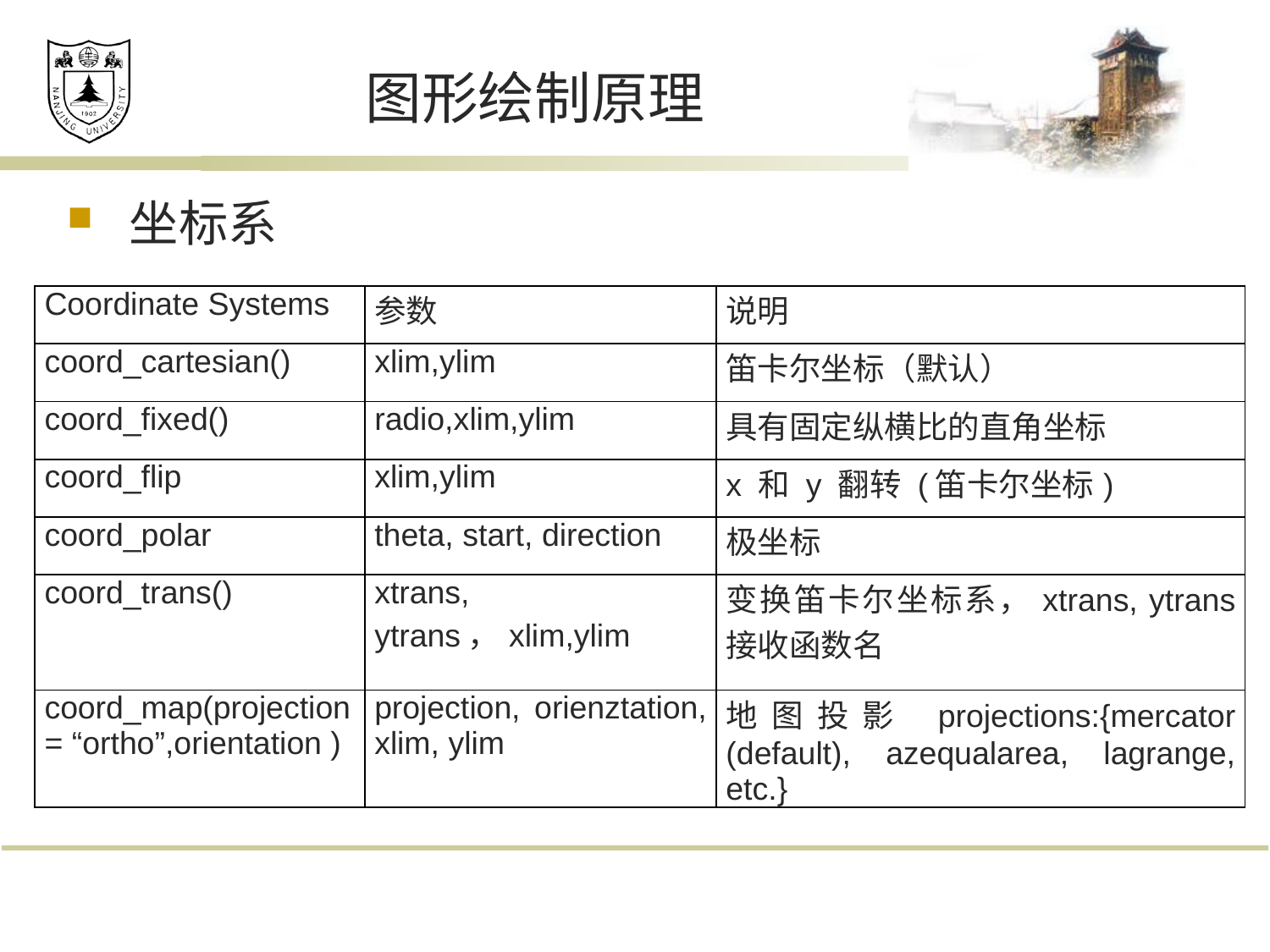

# 图形绘制原理
坐标系
| Coordinate Systems | 参数 | 说明 |
| --- | --- | --- |
| coord\_cartesian() | xlim,ylim | 笛卡尔坐标（默认） |
| coord\_fixed() | radio,xlim,ylim | 具有固定纵横比的直角坐标 |
| coord\_flip | xlim,ylim | x 和 y 翻转 (笛卡尔坐标) |
| coord\_polar | theta, start, direction | 极坐标 |
| coord\_trans() | xtrans, ytrans，xlim,ylim | 变换笛卡尔坐标系，xtrans, ytrans 接收函数名 |
| coord\_map(projection = “ortho”,orientation ) | projection, orienztation, xlim, ylim | 地图投影 projections:{mercator (default), azequalarea, lagrange, etc.} |